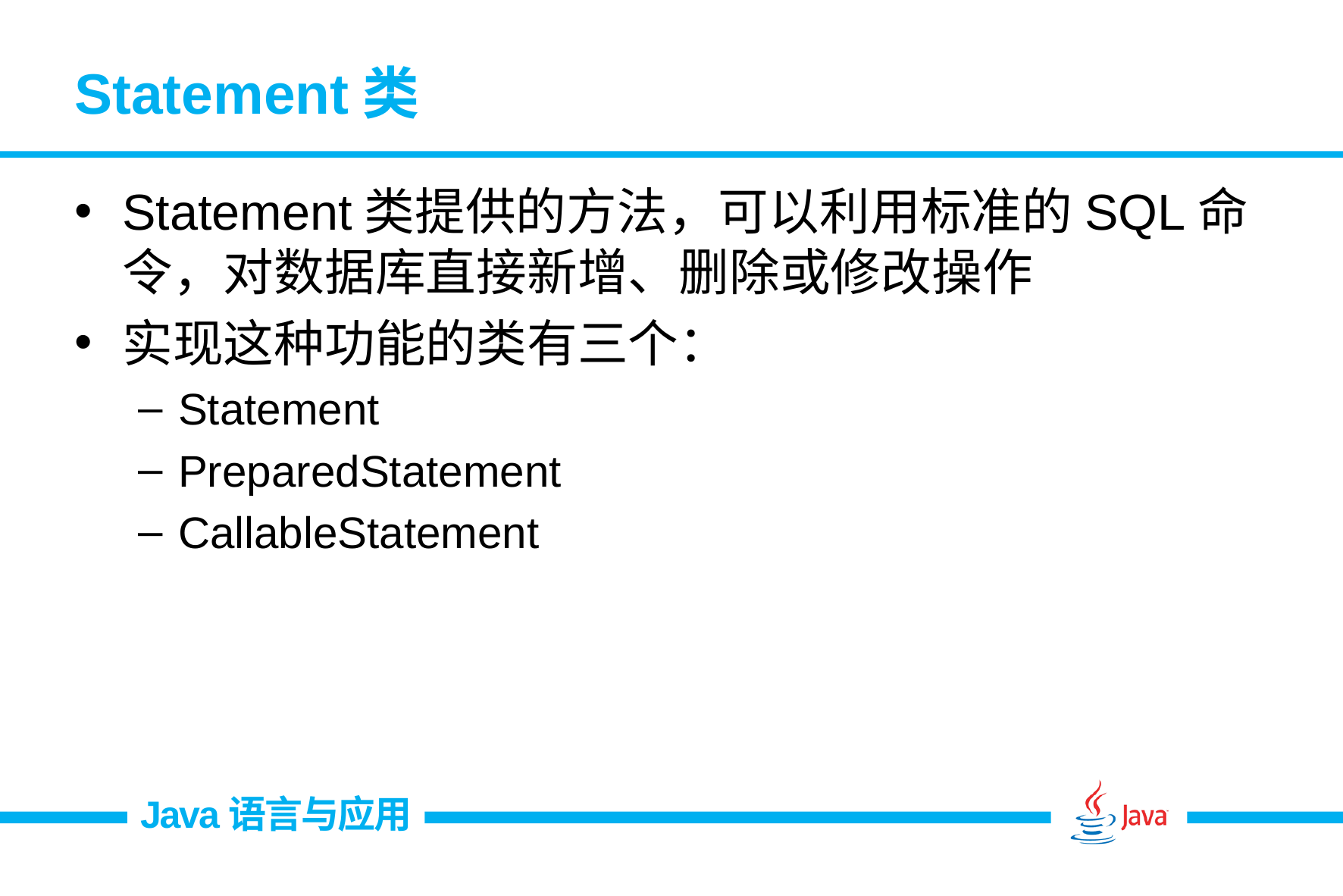

# Statement类
Statement类提供的方法，可以利用标准的SQL命令，对数据库直接新增、删除或修改操作
实现这种功能的类有三个：
Statement
PreparedStatement
CallableStatement